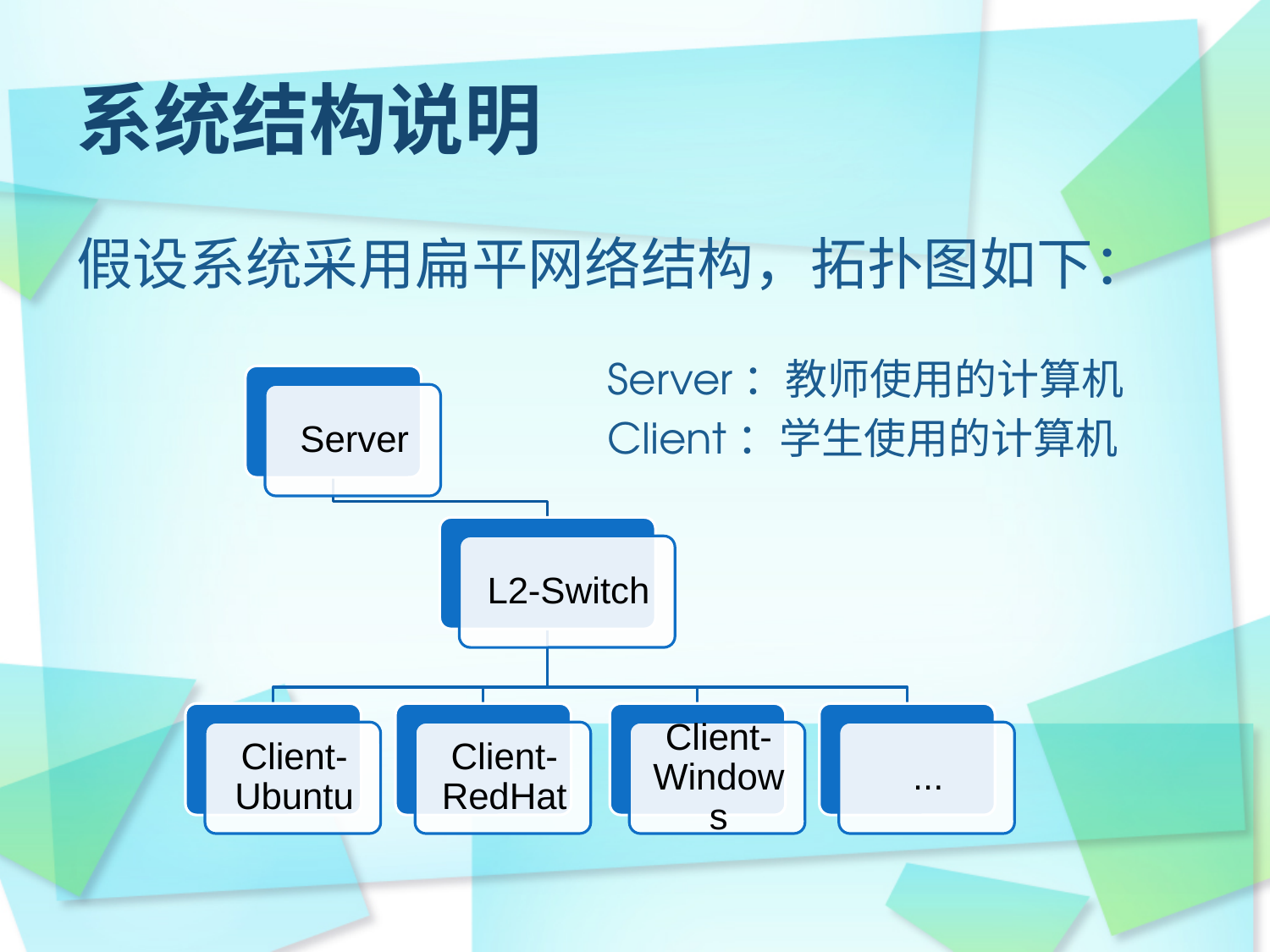

系统结构说明
假设系统采用扁平网络结构，拓扑图如下：
Server：教师使用的计算机
Client：学生使用的计算机
Server
L2-Switch
Client-Ubuntu
Client-RedHat
Client-Windows
...